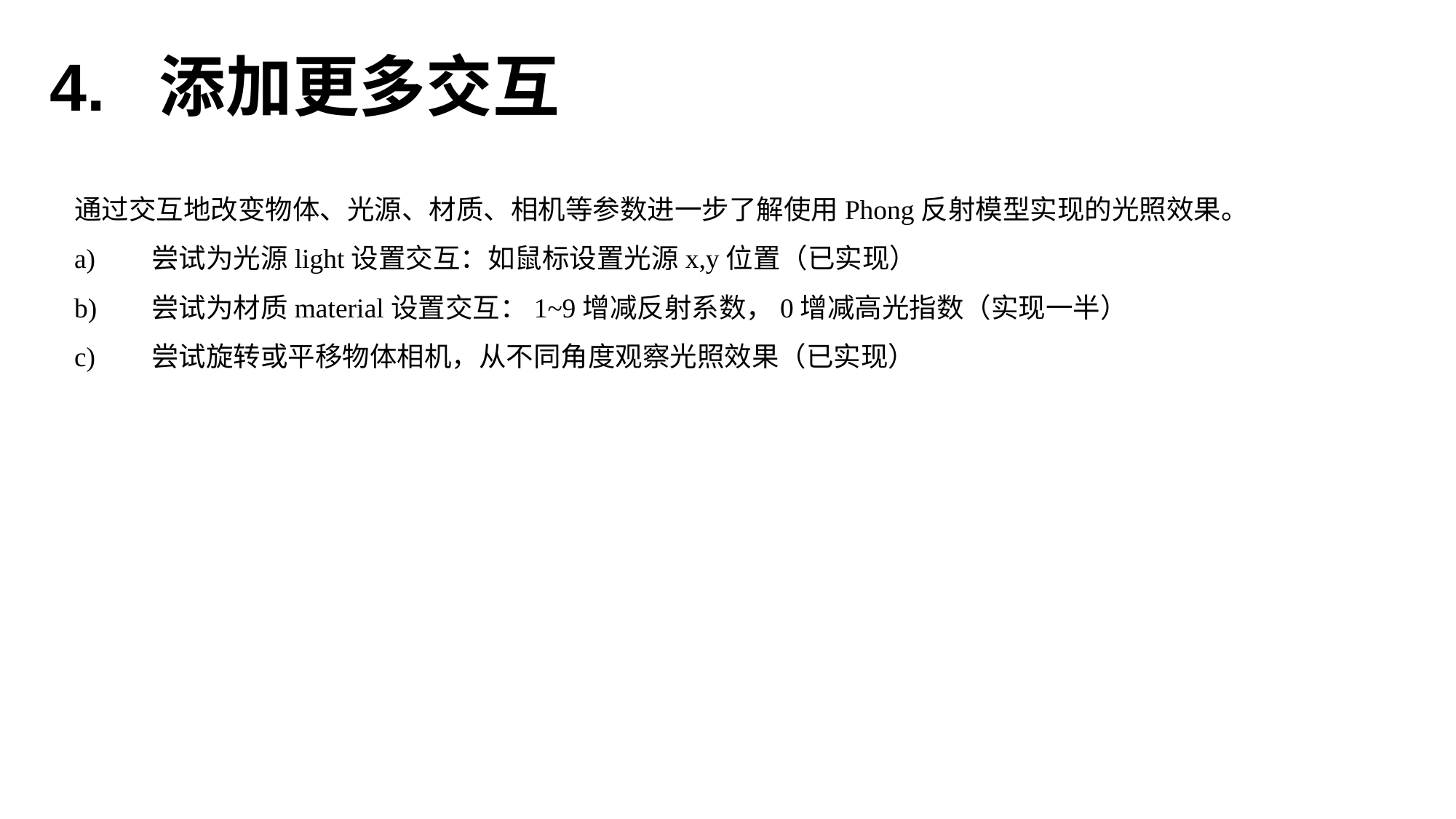

4.	添加更多交互
通过交互地改变物体、光源、材质、相机等参数进一步了解使用Phong反射模型实现的光照效果。
a)	尝试为光源light设置交互：如鼠标设置光源x,y位置（已实现）
b)	尝试为材质material设置交互：1~9增减反射系数，0增减高光指数（实现一半）
c)	尝试旋转或平移物体相机，从不同角度观察光照效果（已实现）